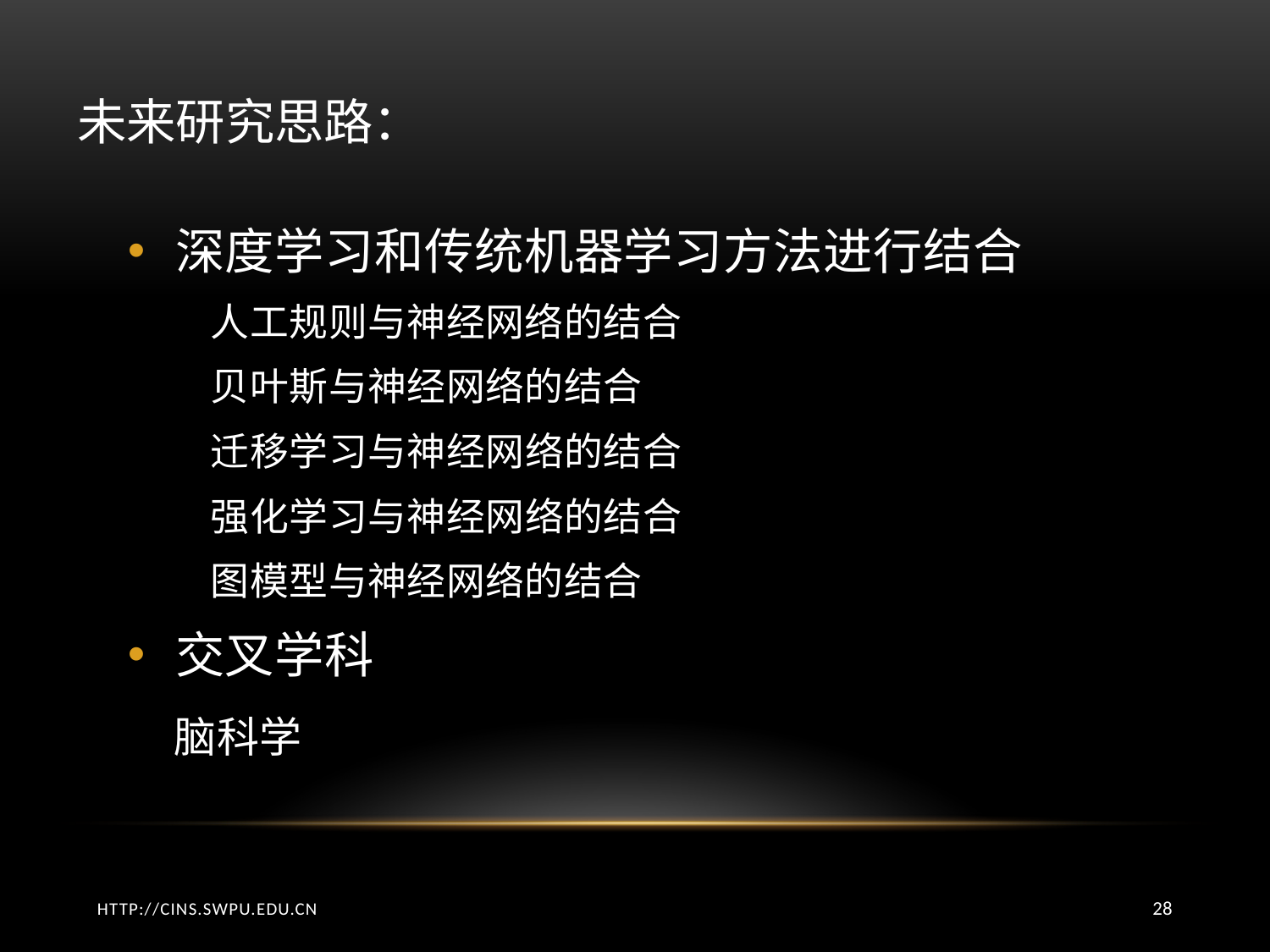

未来研究思路：

深度学习和传统机器学习方法进行结合
        人工规则与神经网络的结合
        贝叶斯与神经网络的结合
        迁移学习与神经网络的结合
        强化学习与神经网络的结合
        图模型与神经网络的结合
交叉学科
   脑科学

http://cins.swpu.edu.cn
28